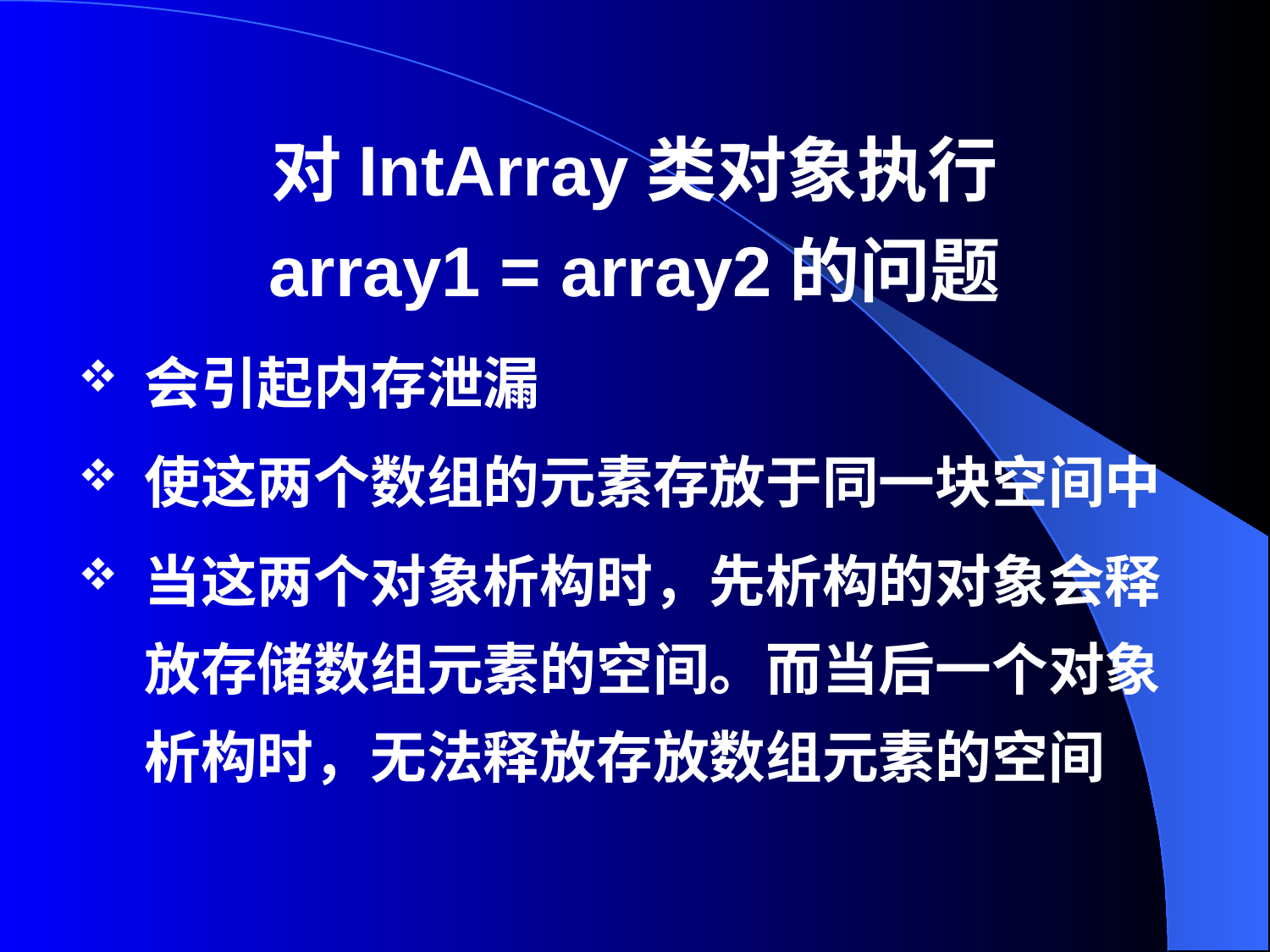

# 对IntArray类对象执行 array1 = array2的问题
会引起内存泄漏
使这两个数组的元素存放于同一块空间中
当这两个对象析构时，先析构的对象会释放存储数组元素的空间。而当后一个对象析构时，无法释放存放数组元素的空间